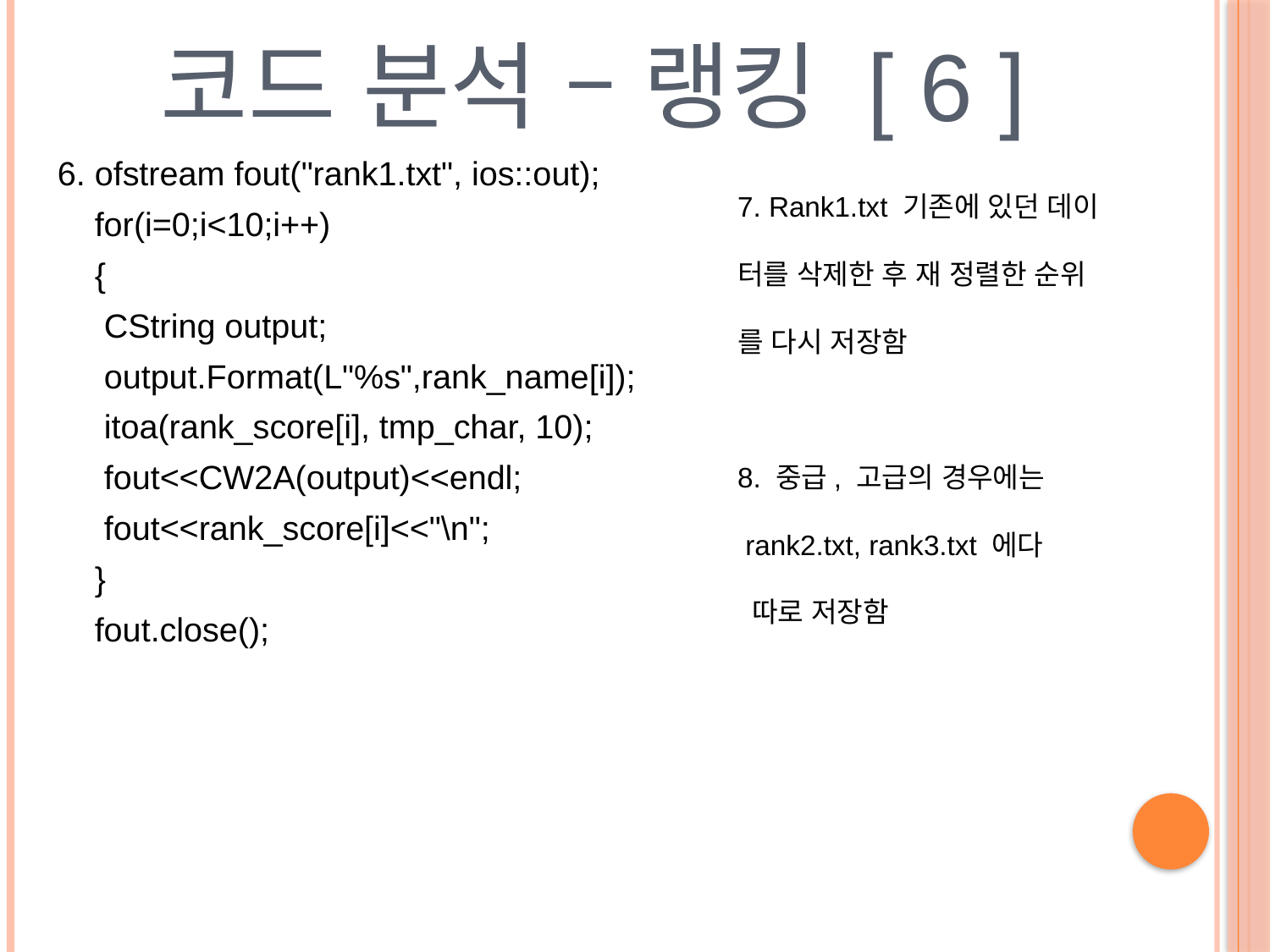

# 코드 분석 – 랭킹 [ 6 ]
6. ofstream fout("rank1.txt", ios::out);
    for(i=0;i<10;i++)
    {
     CString output;
     output.Format(L"%s",rank_name[i]);
     itoa(rank_score[i], tmp_char, 10);
     fout<<CW2A(output)<<endl;
     fout<<rank_score[i]<<"\n";
    }
    fout.close();

7. Rank1.txt 기존에 있던 데이

터를 삭제한 후 재 정렬한 순위

를 다시 저장함

8. 중급, 고급의 경우에는

 rank2.txt, rank3.txt 에다

 따로 저장함